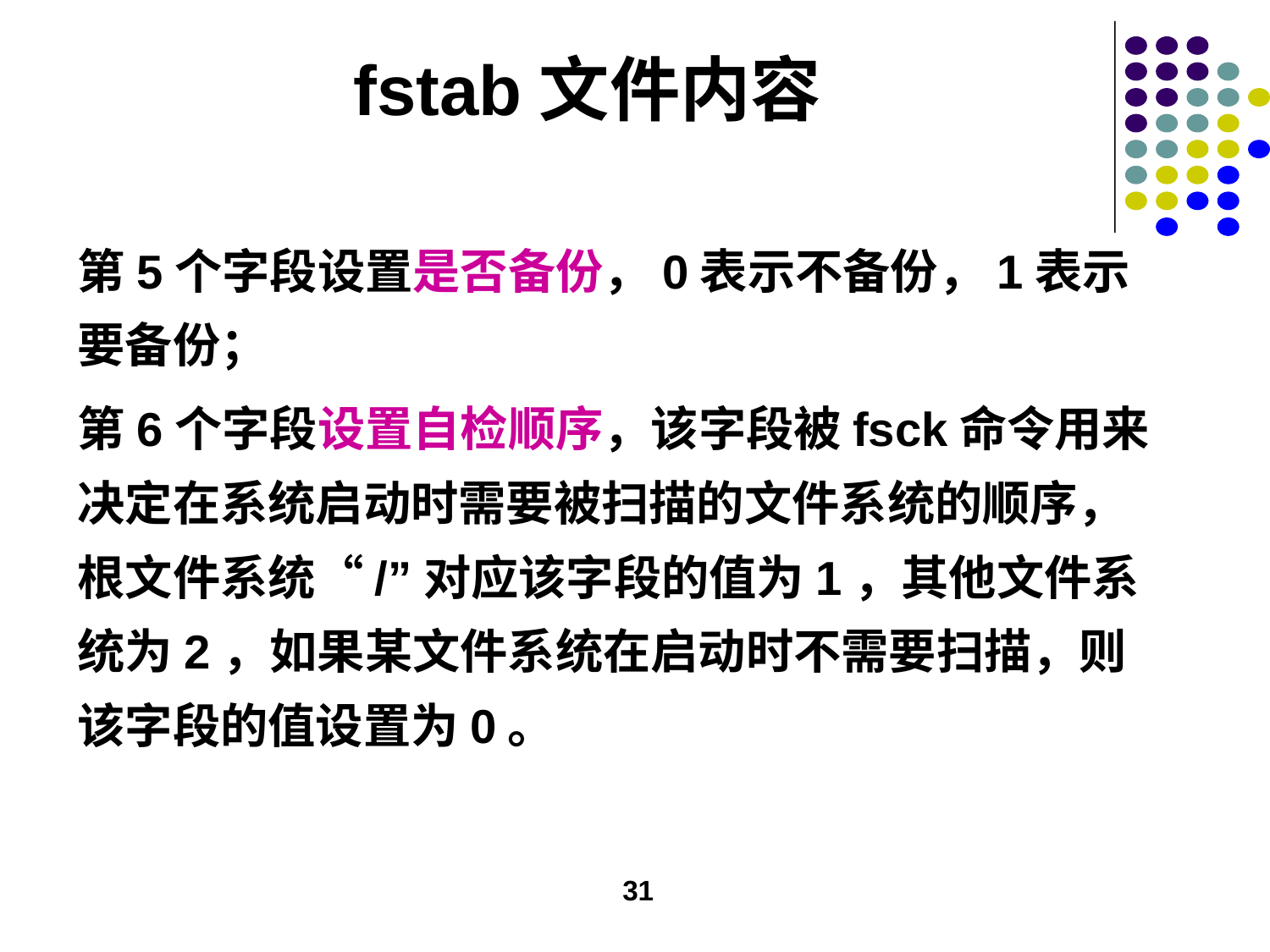

# fstab文件内容
第5个字段设置是否备份，0表示不备份，1表示要备份；
第6个字段设置自检顺序，该字段被fsck命令用来决定在系统启动时需要被扫描的文件系统的顺序，根文件系统“/”对应该字段的值为1，其他文件系统为2，如果某文件系统在启动时不需要扫描，则该字段的值设置为0。
31